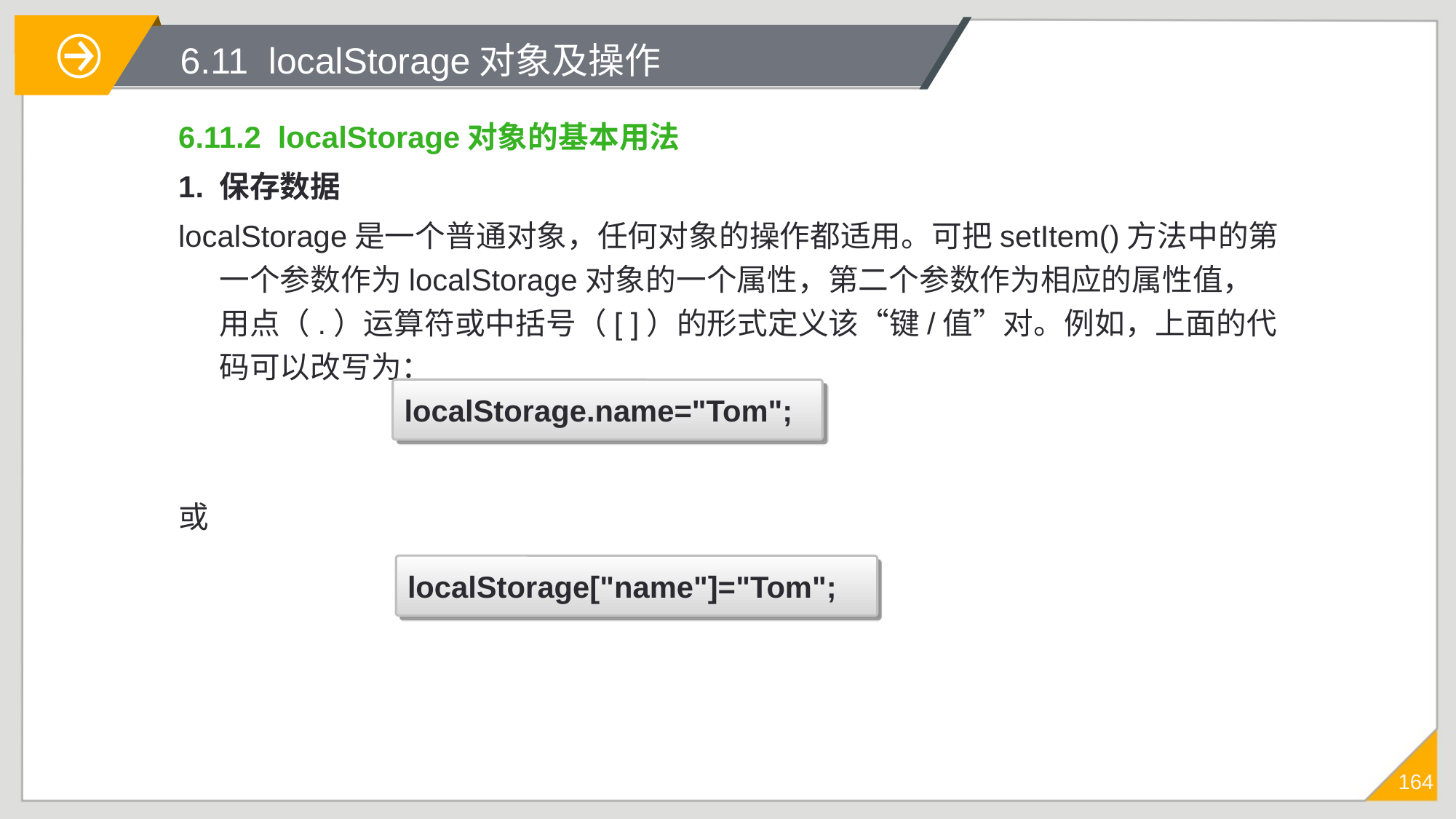

# 6.11  localStorage对象及操作
6.11.2  localStorage对象的基本用法
1. 保存数据
localStorage是一个普通对象，任何对象的操作都适用。可把setItem()方法中的第一个参数作为localStorage对象的一个属性，第二个参数作为相应的属性值，用点（.）运算符或中括号（[ ]）的形式定义该“键/值”对。例如，上面的代码可以改写为：

或

localStorage.name="Tom";
localStorage["name"]="Tom";